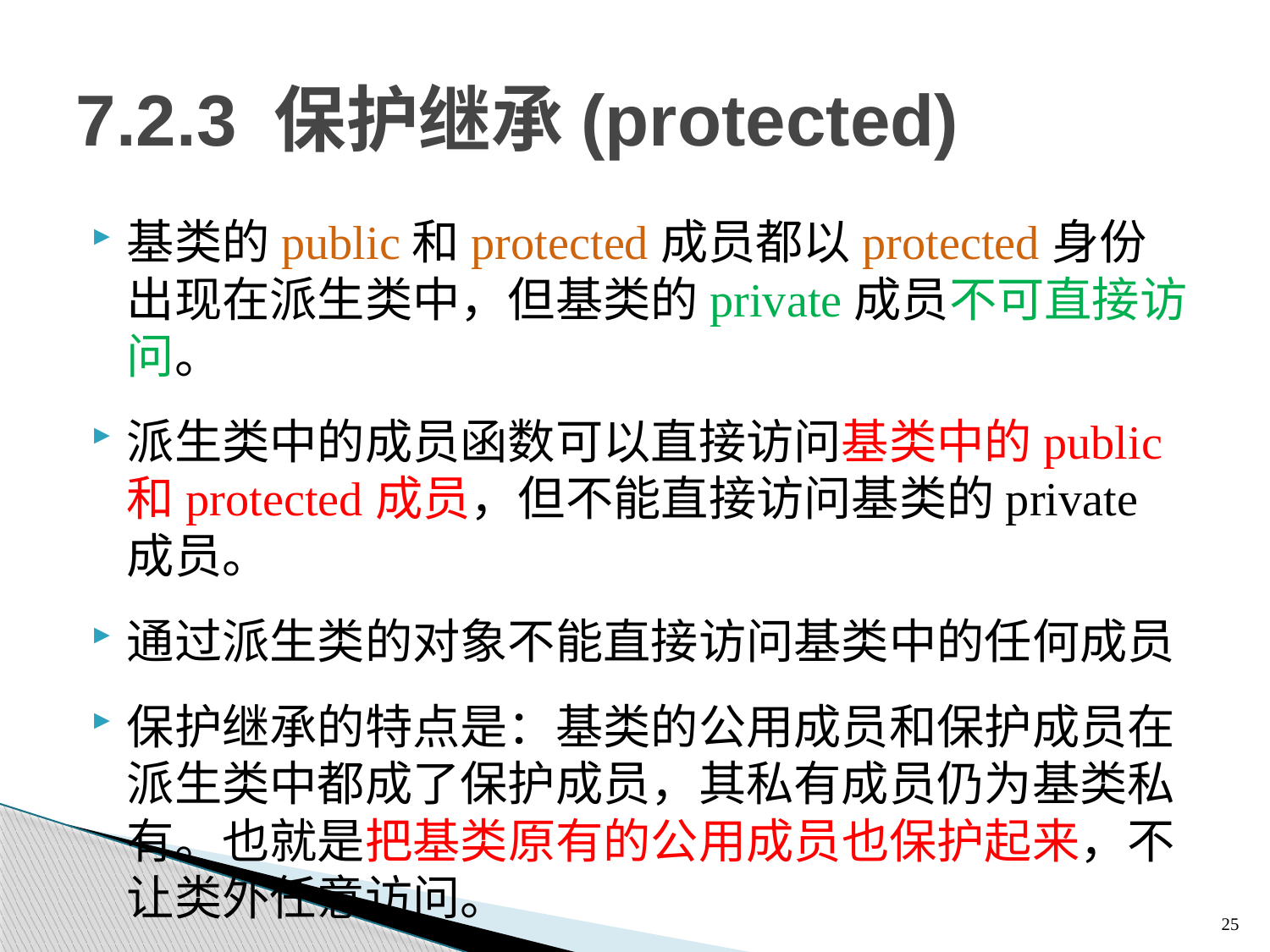

7.2 访问控制 —— 7.2.3 保护继承
# 7.2.3 保护继承(protected)
基类的public和protected成员都以protected身份出现在派生类中，但基类的private成员不可直接访问。
派生类中的成员函数可以直接访问基类中的public和protected成员，但不能直接访问基类的private成员。
通过派生类的对象不能直接访问基类中的任何成员
保护继承的特点是：基类的公用成员和保护成员在派生类中都成了保护成员，其私有成员仍为基类私有。也就是把基类原有的公用成员也保护起来，不让类外任意访问。
25